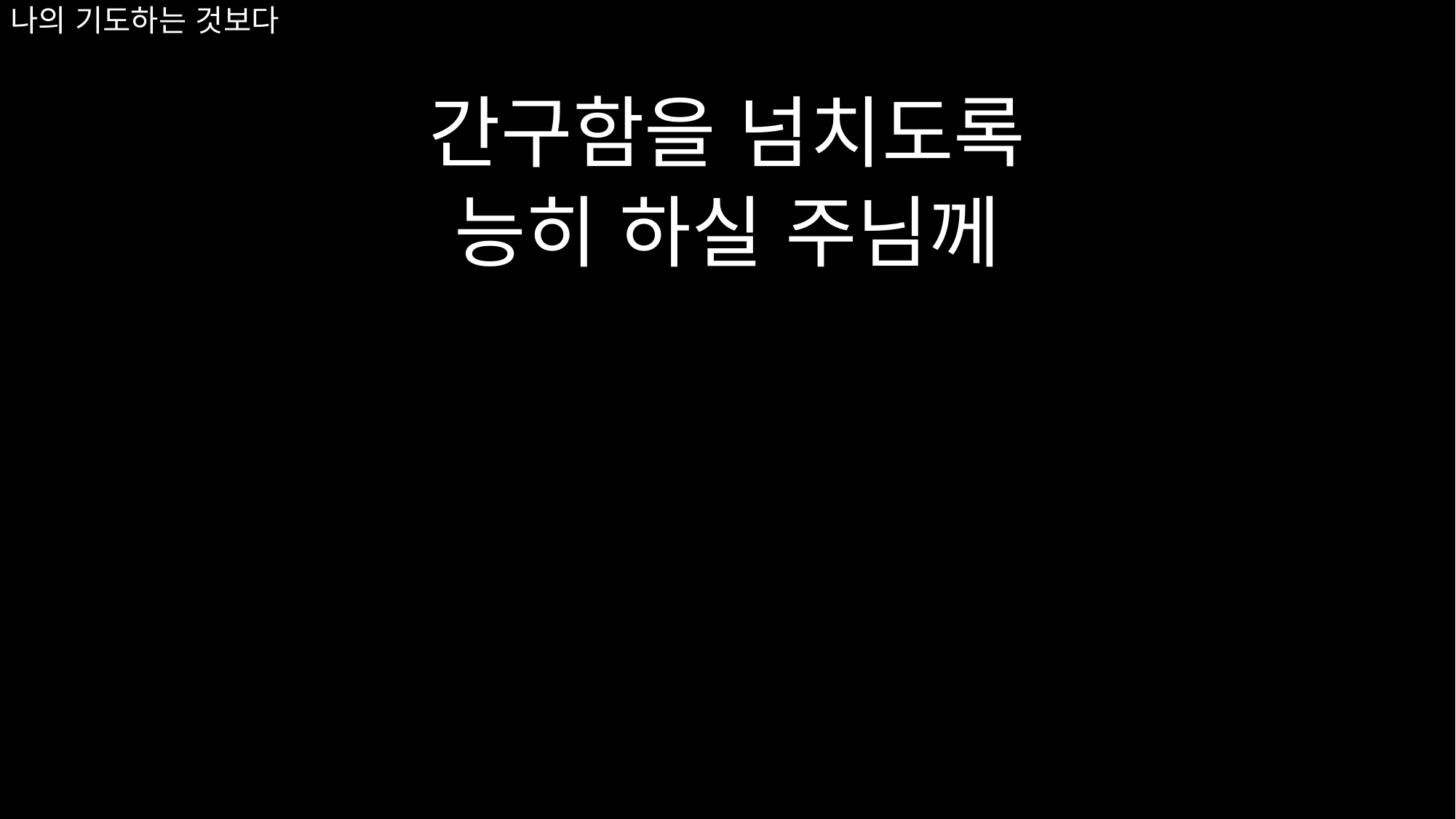

# 나의 기도하는 것보다
간구함을 넘치도록
능히 하실 주님께